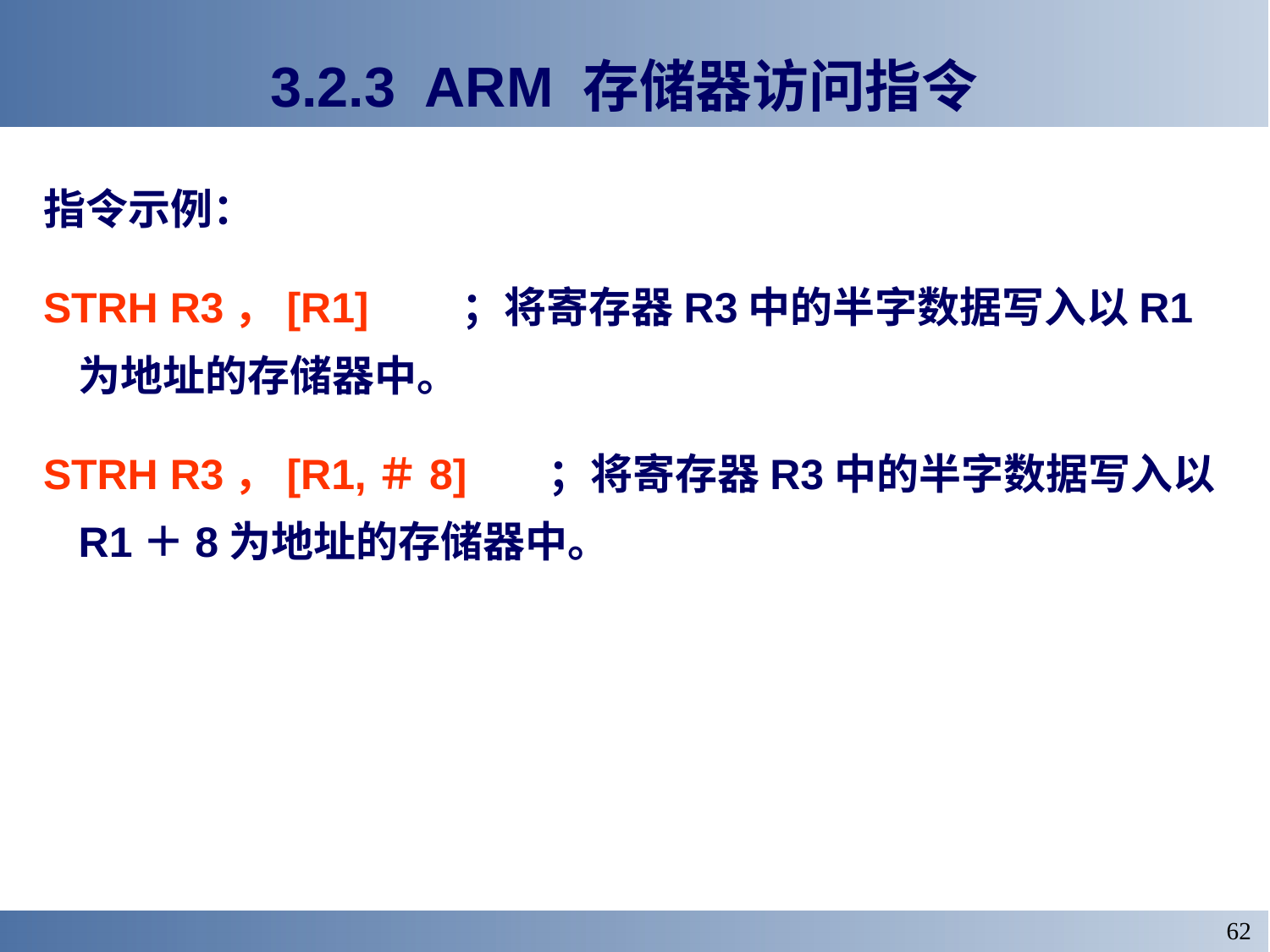

# 3.2.3  ARM 存储器访问指令
指令示例：
STRH R3，[R1]       ；将寄存器R3中的半字数据写入以R1为地址的存储器中。
STRH R3，[R1,＃8]      ；将寄存器R3中的半字数据写入以R1＋8为地址的存储器中。